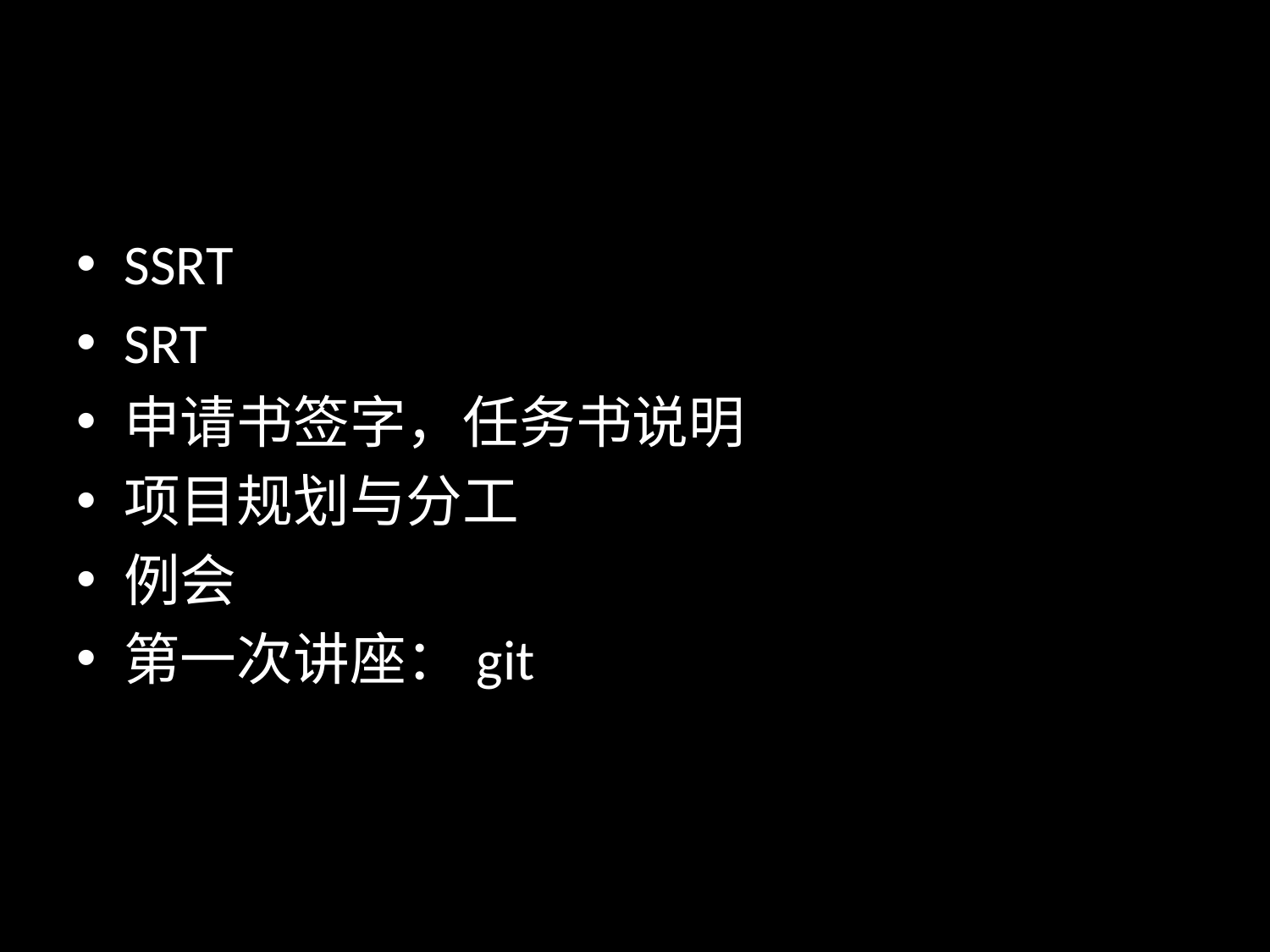

#
SSRT
SRT
申请书签字，任务书说明
项目规划与分工
例会
第一次讲座：git